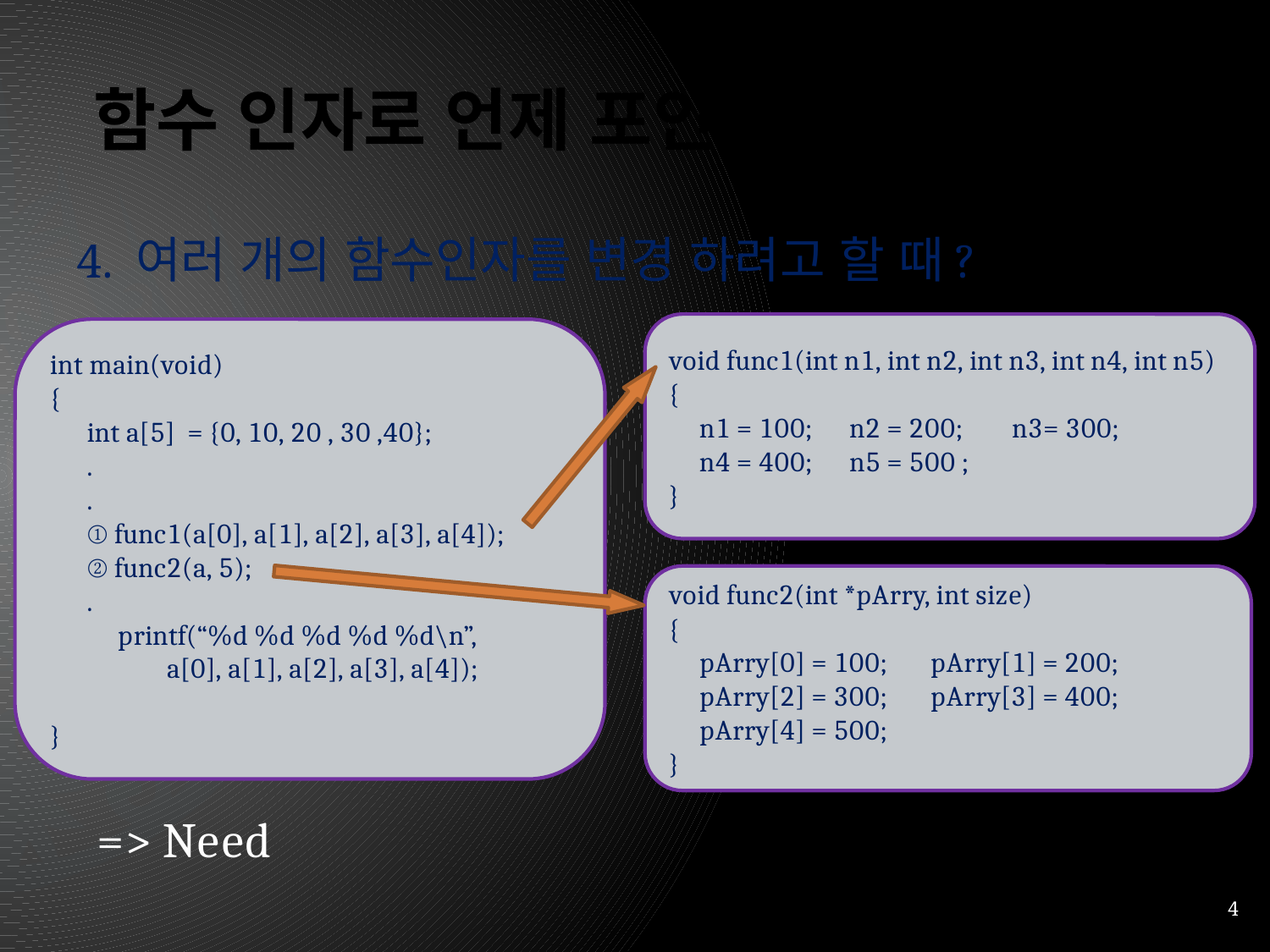

# 함수 인자로 언제 포인터를 써야 할까?
4. 여러 개의 함수인자를 변경 하려고 할 때?
void func1(int n1, int n2, int n3, int n4, int n5)
{
     n1 = 100;      n2 = 200;        n3= 300;
     n4 = 400;      n5 = 500 ;
}
int main(void)
{
      int a[5]  = {0, 10, 20 , 30 ,40};
      .
      .
      ① func1(a[0], a[1], a[2], a[3], a[4]);
      ② func2(a, 5);
      .
           printf(“%d %d %d %d %d\n”,
                   a[0], a[1], a[2], a[3], a[4]);

}

void func2(int *pArry, int size)
{
     pArry[0] = 100;       pArry[1] = 200;
     pArry[2] = 300;       pArry[3] = 400;
     pArry[4] = 500;
}

=> Need
4